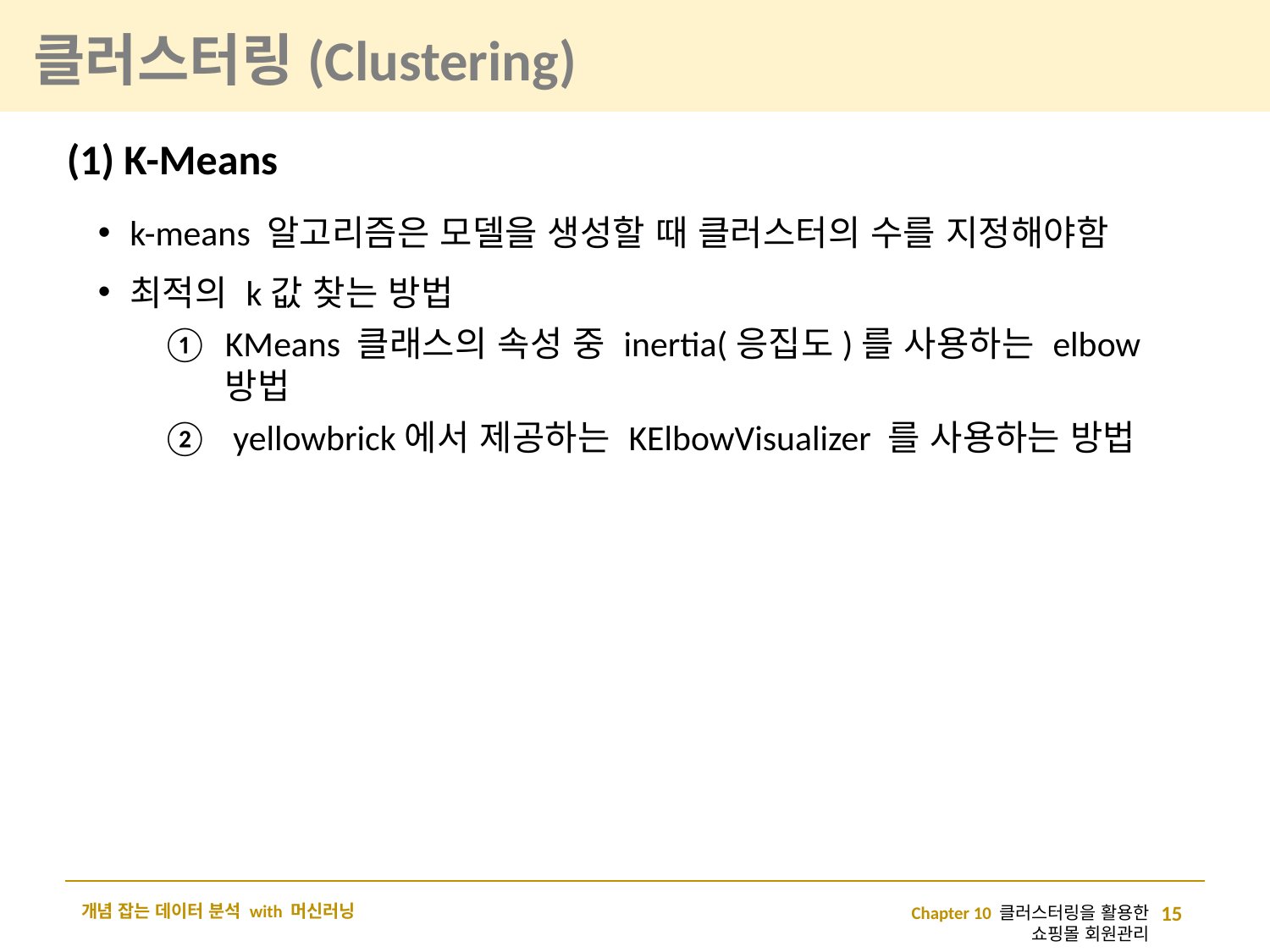

# 클러스터링(Clustering)
(1) K-Means
k-means 알고리즘은 모델을 생성할 때 클러스터의 수를 지정해야함
최적의 k값 찾는 방법
KMeans 클래스의 속성 중 inertia(응집도)를 사용하는 elbow 방법
 yellowbrick에서 제공하는 KElbowVisualizer 를 사용하는 방법